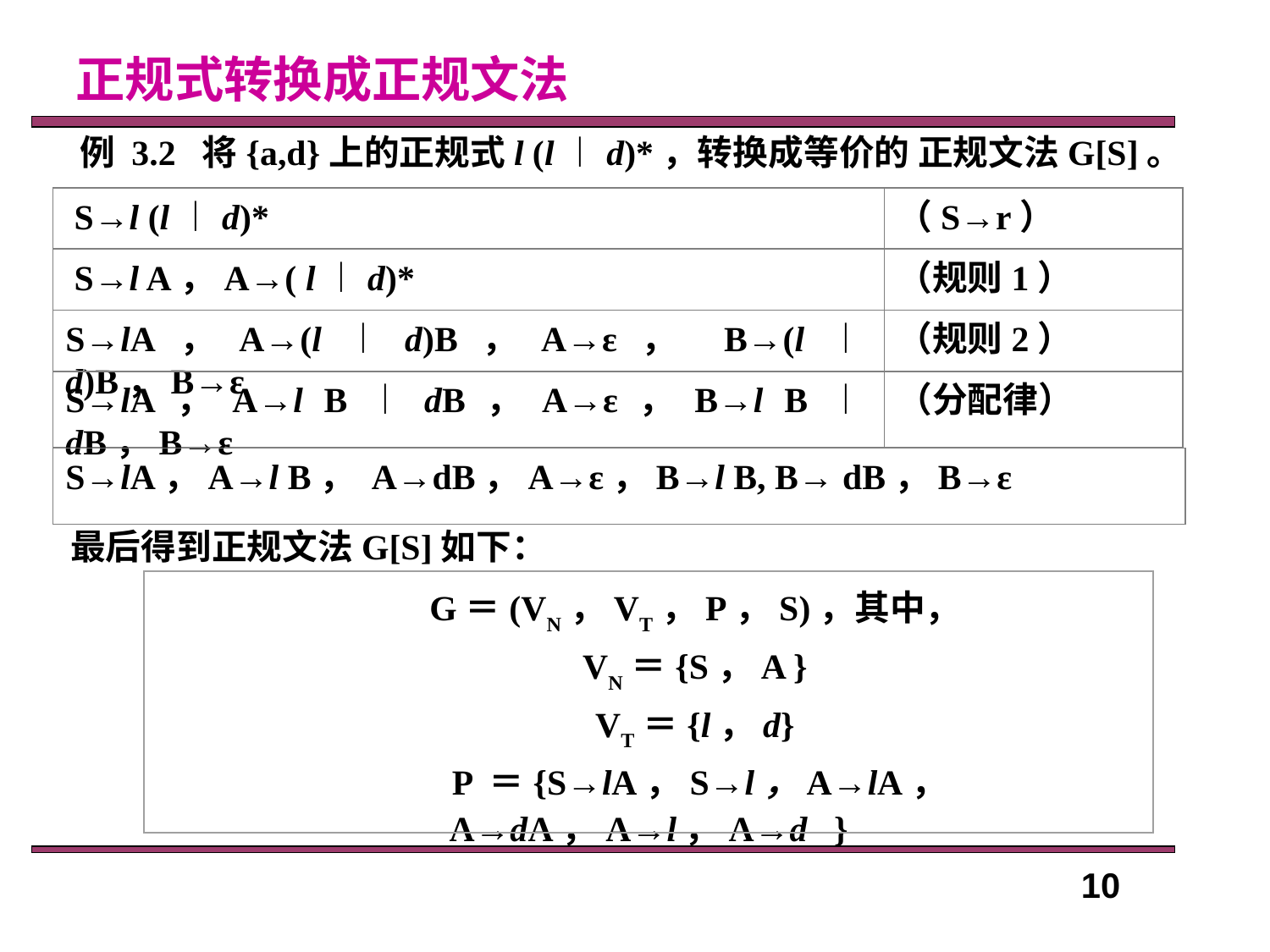

正规式转换成正规文法
例 3.2  将{a,d}上的正规式l (l︱d)*，转换成等价的 正规文法G[S]。
 S→l (l︱d)*

（S→r）

 S→l A，A→( l︱d)*

（规则1）

S→lA，A→(l︱d)B，A→ε， B→(l︱d)B，B→ε

（规则2）

S→lA，A→l B︱dB，A→ε，B→l B︱dB，B→ε

（分配律）

S→lA，A→l B， A→dB，A→ε，B→l B, B→ dB，B→ε

最后得到正规文法G[S]如下：

G＝(VN，VT，P，S)，其中，
VN＝{S，A }
VT＝{l，d}
 P ＝{S→lA，S→l，A→lA， A→dA，A→l，A→d   }

10